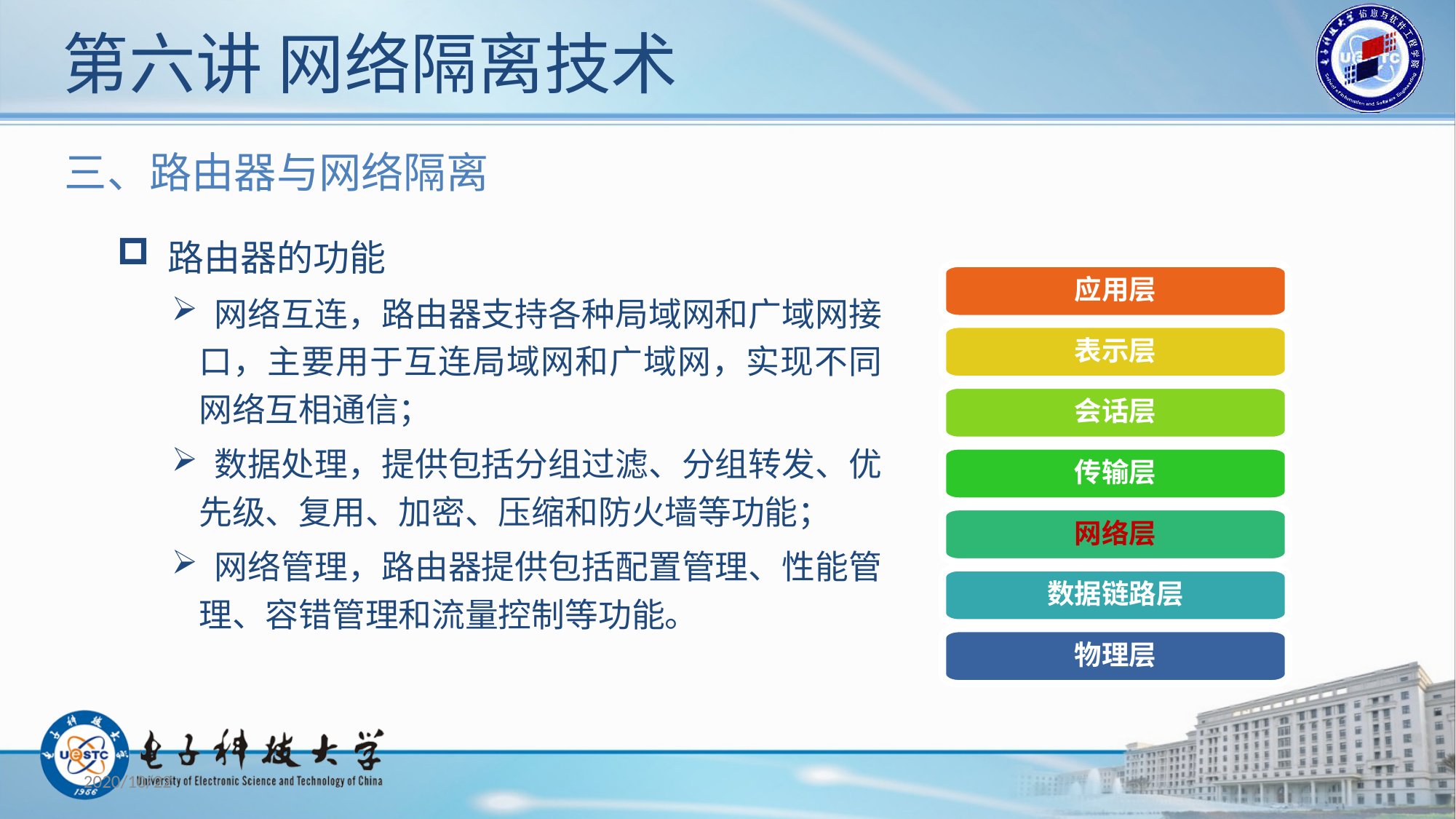

# 第六讲 网络隔离技术
三、路由器与网络隔离
 路由器的功能
 网络互连，路由器支持各种局域网和广域网接口，主要用于互连局域网和广域网，实现不同网络互相通信；
 数据处理，提供包括分组过滤、分组转发、优先级、复用、加密、压缩和防火墙等功能；
 网络管理，路由器提供包括配置管理、性能管理、容错管理和流量控制等功能。
应用层

表示层

会话层

传输层
网络层
数据链路层
物理层
2020/10/22